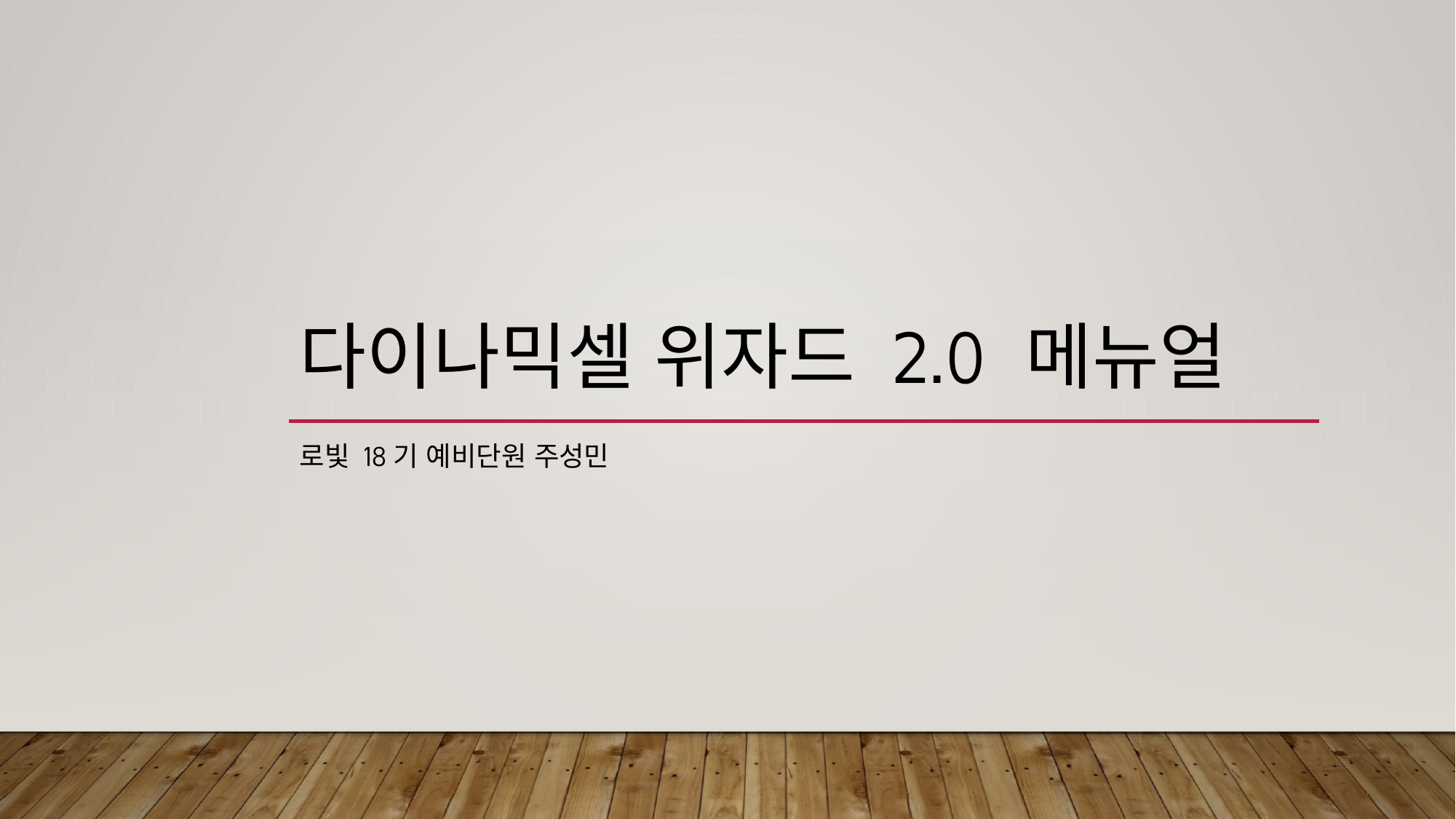

# 다이나믹셀 위자드 2.0 메뉴얼
로빛 18기 예비단원 주성민